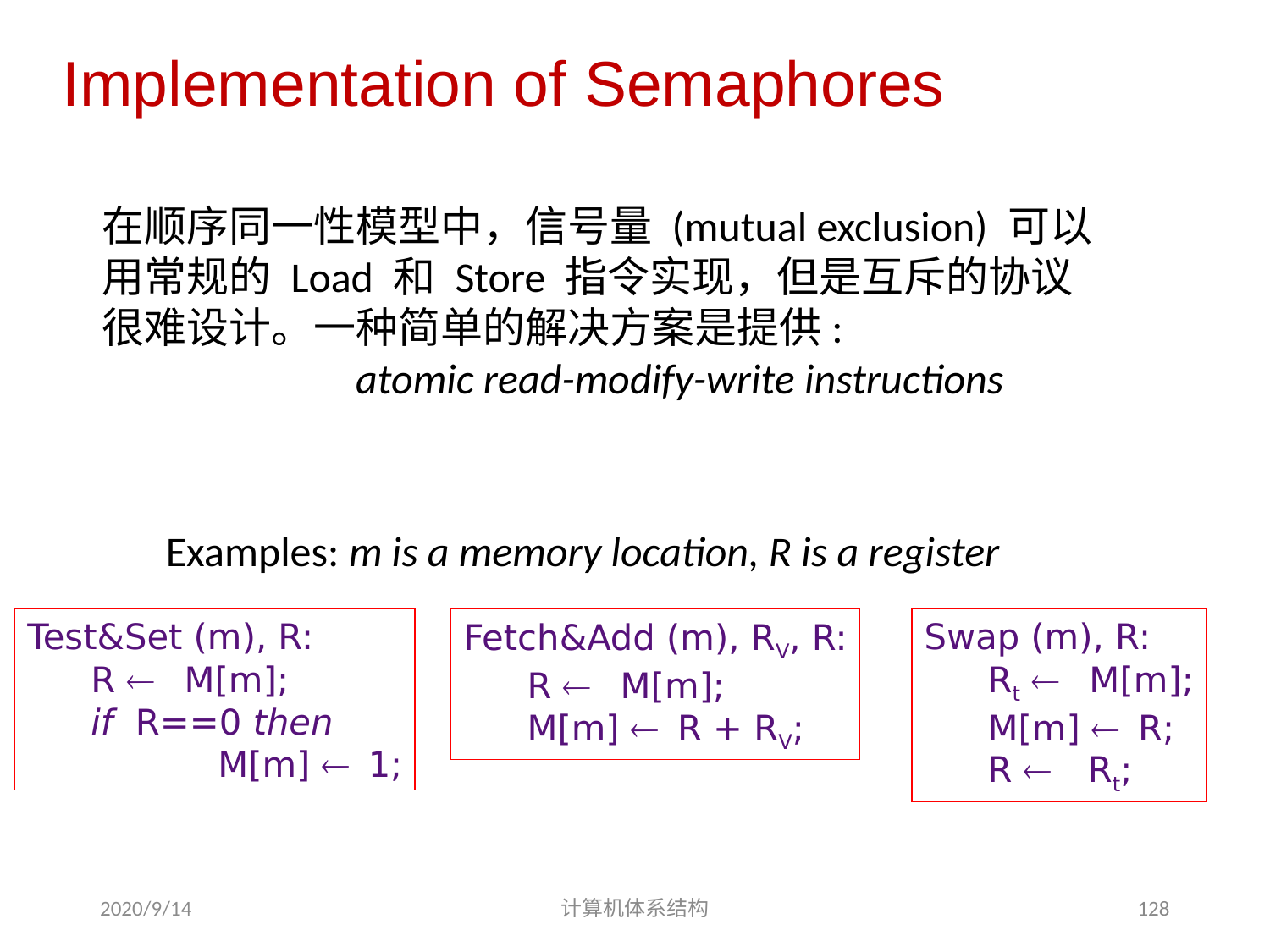

# Implementation of Semaphores
在顺序同一性模型中，信号量 (mutual exclusion) 可以用常规的 Load 和 Store 指令实现，但是互斥的协议很难设计。一种简单的解决方案是提供:
		atomic read-modify-write instructions
Examples: m is a memory location, R is a register
Test&Set (m), R:
R ←  M[m];
if  R==0 then
	M[m] ← 1;
Fetch&Add (m), RV, R:
R ←  M[m];
M[m] ← R + RV;
Swap (m), R:
Rt ←  M[m];
M[m] ← R;
R ←  Rt;
2020/9/14
计算机体系结构
128